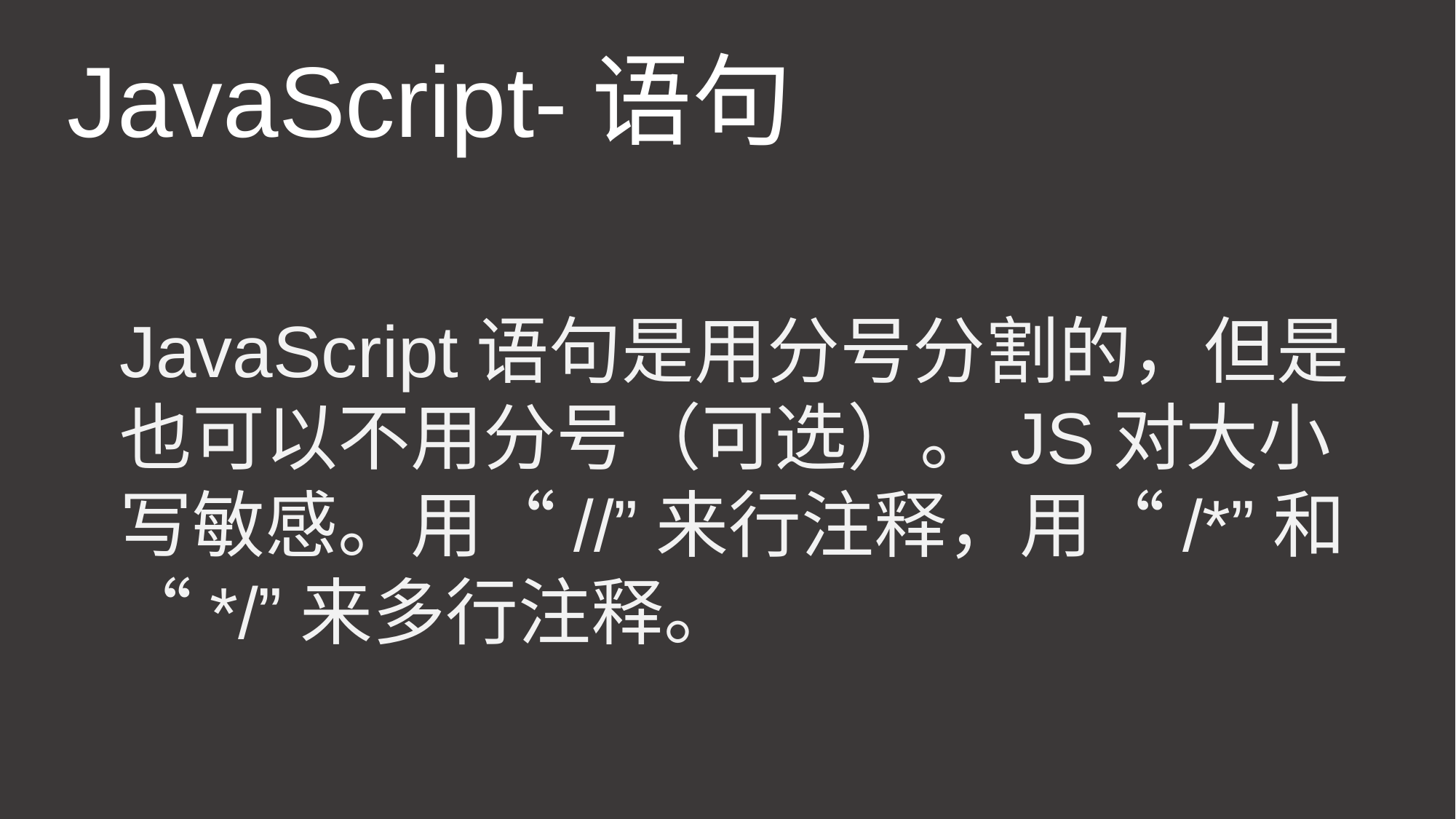

JavaScript-语句
JavaScript语句是用分号分割的，但是也可以不用分号（可选）。JS对大小写敏感。用“//”来行注释，用“/*”和“*/”来多行注释。